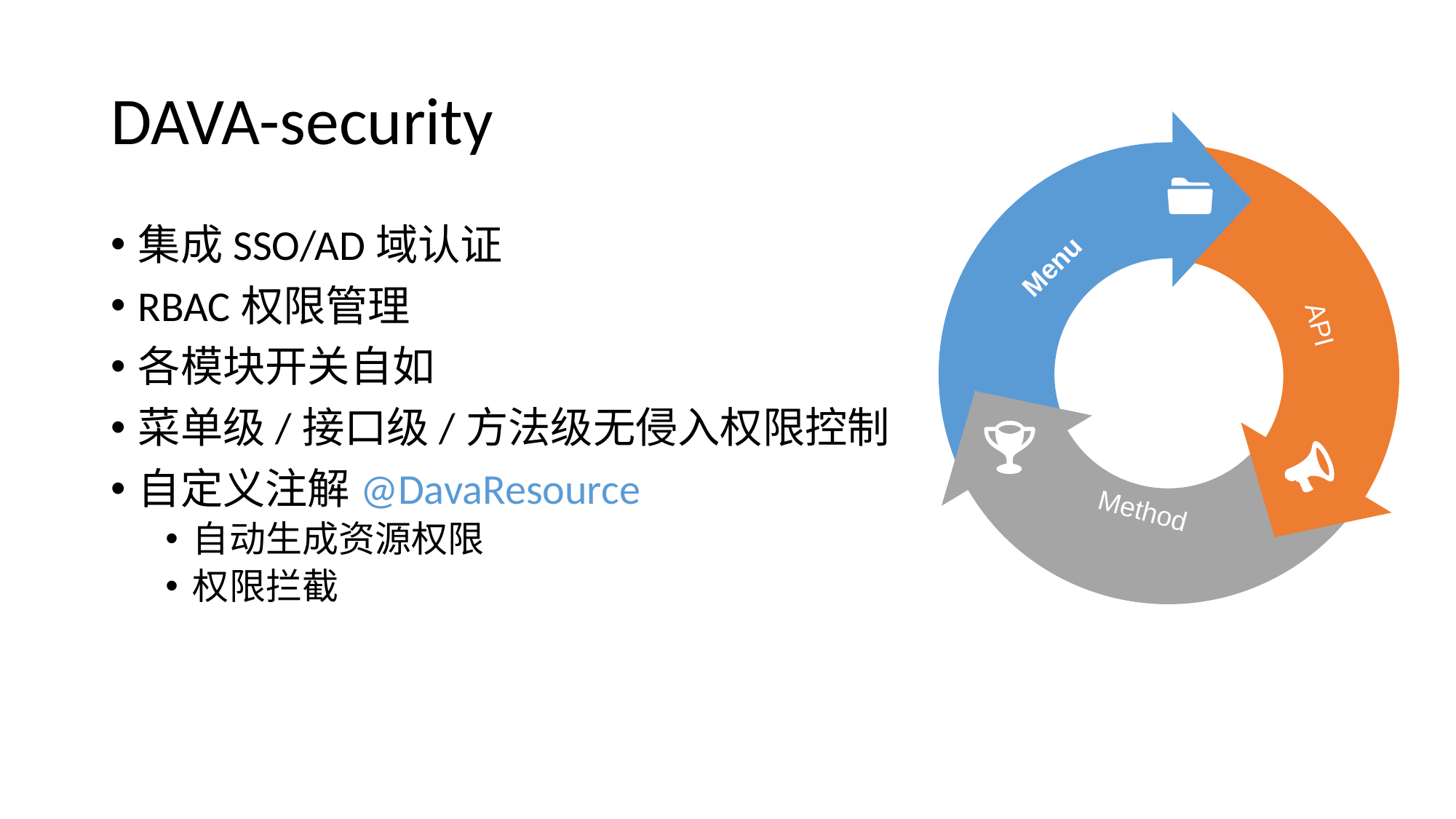

# DAVA-security

集成SSO/AD域认证
RBAC权限管理
各模块开关自如
菜单级/接口级/方法级无侵入权限控制
自定义注解@DavaResource
自动生成资源权限
权限拦截

Menu
Do More
API

Method